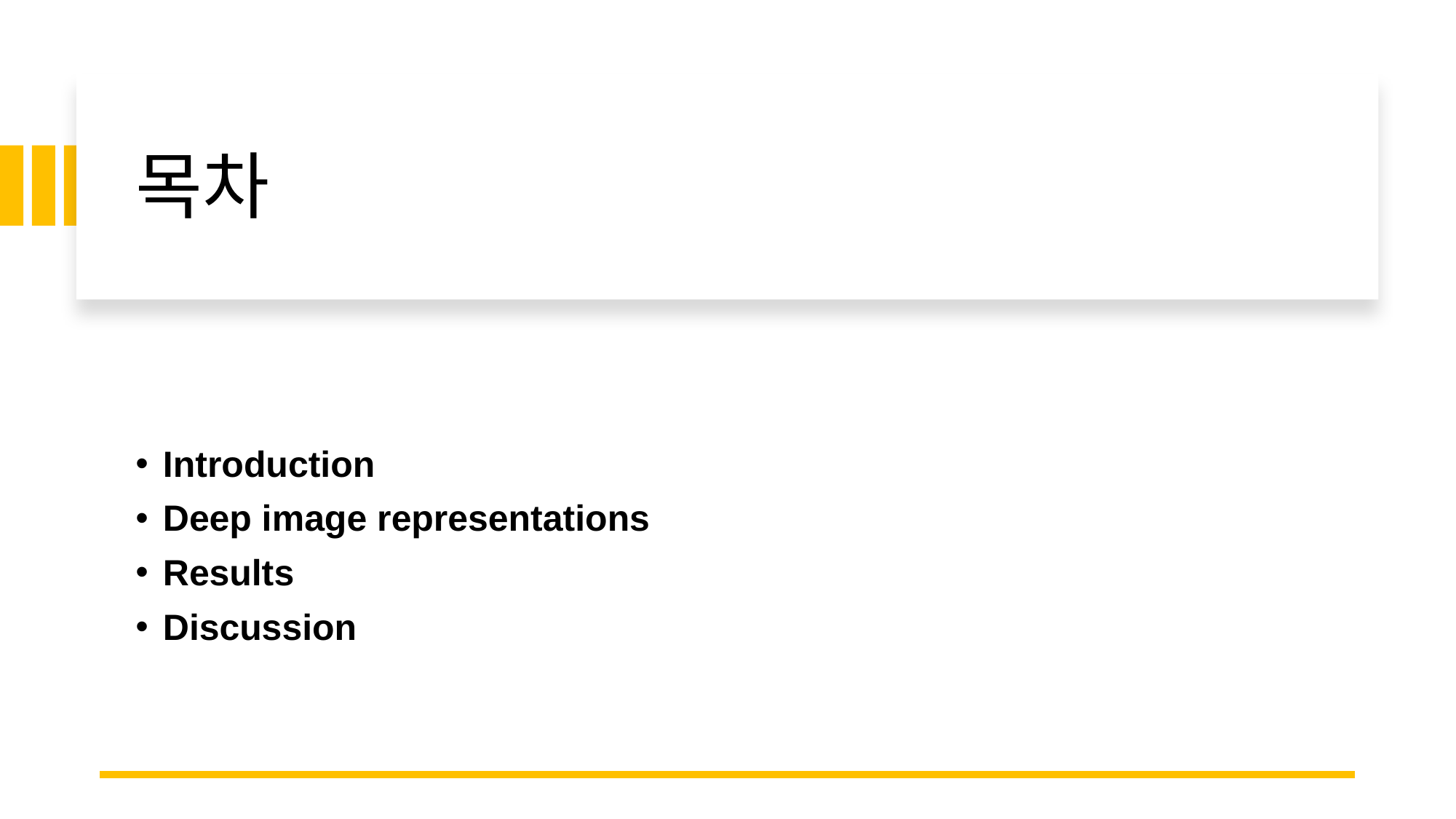

# 목차

Introduction
Deep image representations
Results
Discussion